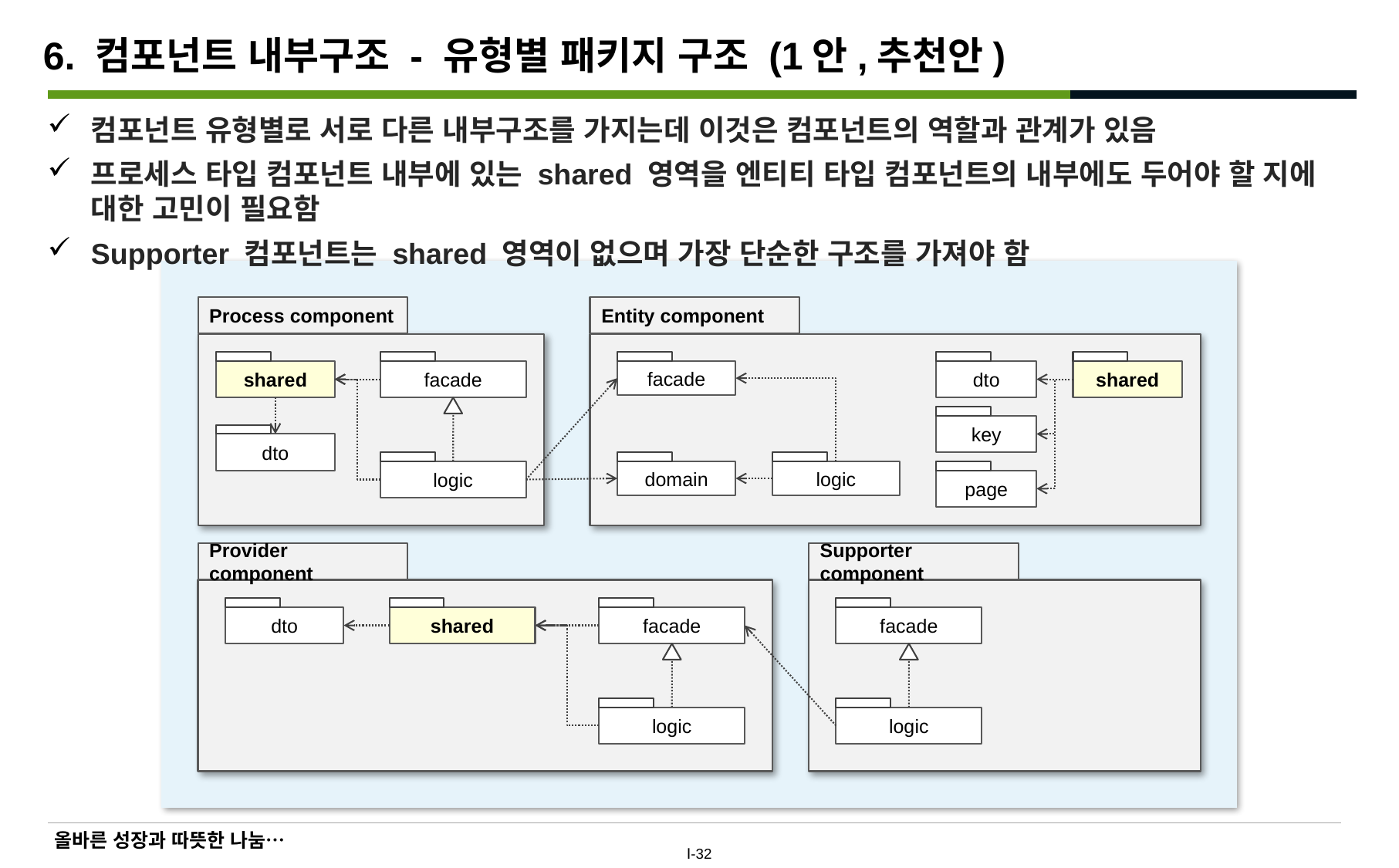

# 6. 컴포넌트 내부구조 - 유형별 패키지 구조 (1안,추천안)
컴포넌트 유형별로 서로 다른 내부구조를 가지는데 이것은 컴포넌트의 역할과 관계가 있음
프로세스 타입 컴포넌트 내부에 있는 shared 영역을 엔티티 타입 컴포넌트의 내부에도 두어야 할 지에 대한 고민이 필요함
Supporter 컴포넌트는 shared 영역이 없으며 가장 단순한 구조를 가져야 함

Process component
Entity component

shared
facade
facade
shared
dto

key

dto

logic
domain
logic

page
Provider component
Supporter component

shared
facade
facade
dto

logic
logic